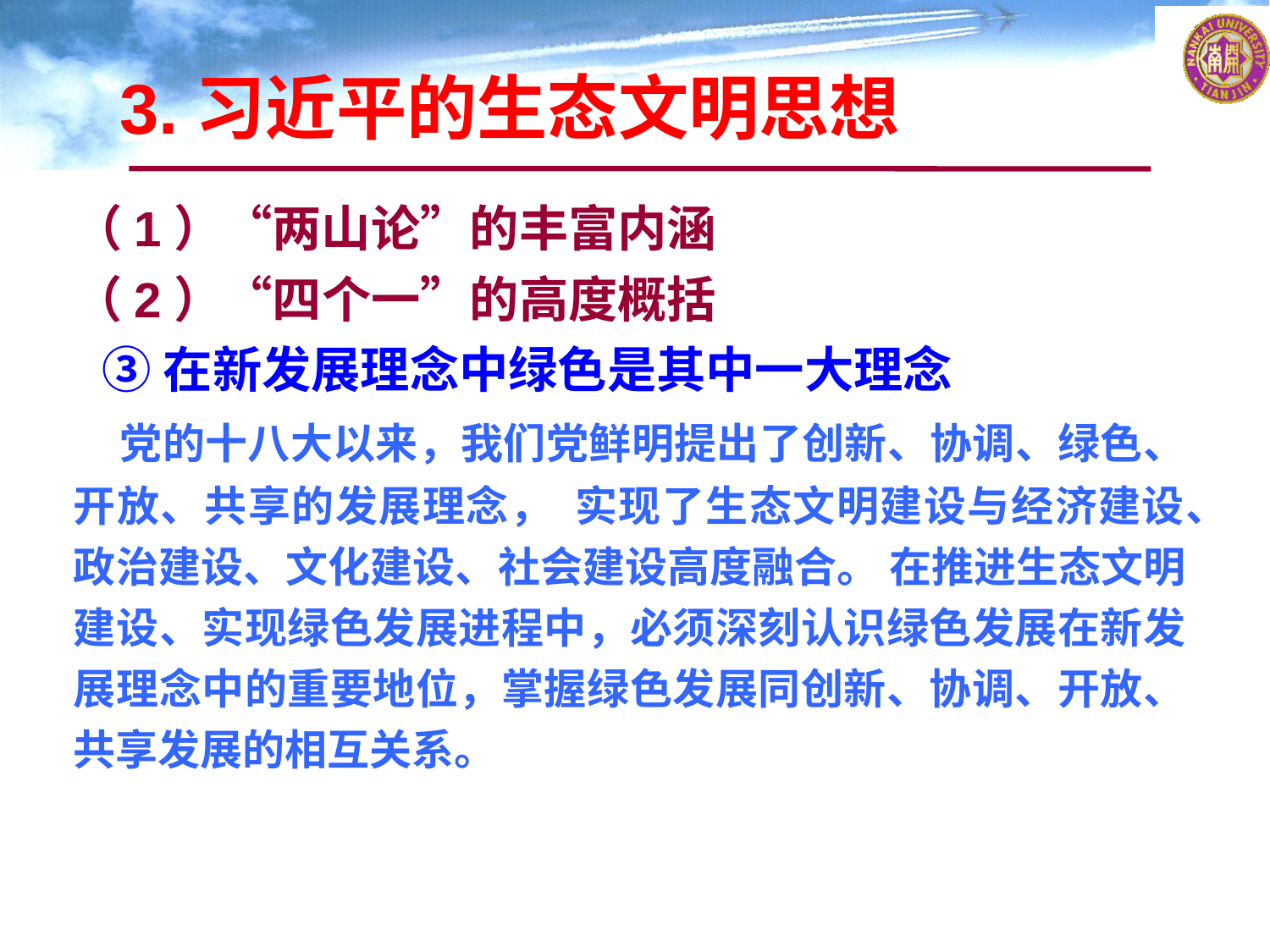

3.习近平的生态文明思想
（1）“两山论”的丰富内涵
（2）“四个一”的高度概括
   ③在新发展理念中绿色是其中一大理念
   党的十八大以来，我们党鲜明提出了创新、协调、绿色、开放、共享的发展理念，  实现了生态文明建设与经济建设、政治建设、文化建设、社会建设高度融合。 在推进生态文明建设、实现绿色发展进程中，必须深刻认识绿色发展在新发展理念中的重要地位，掌握绿色发展同创新、协调、开放、共享发展的相互关系。